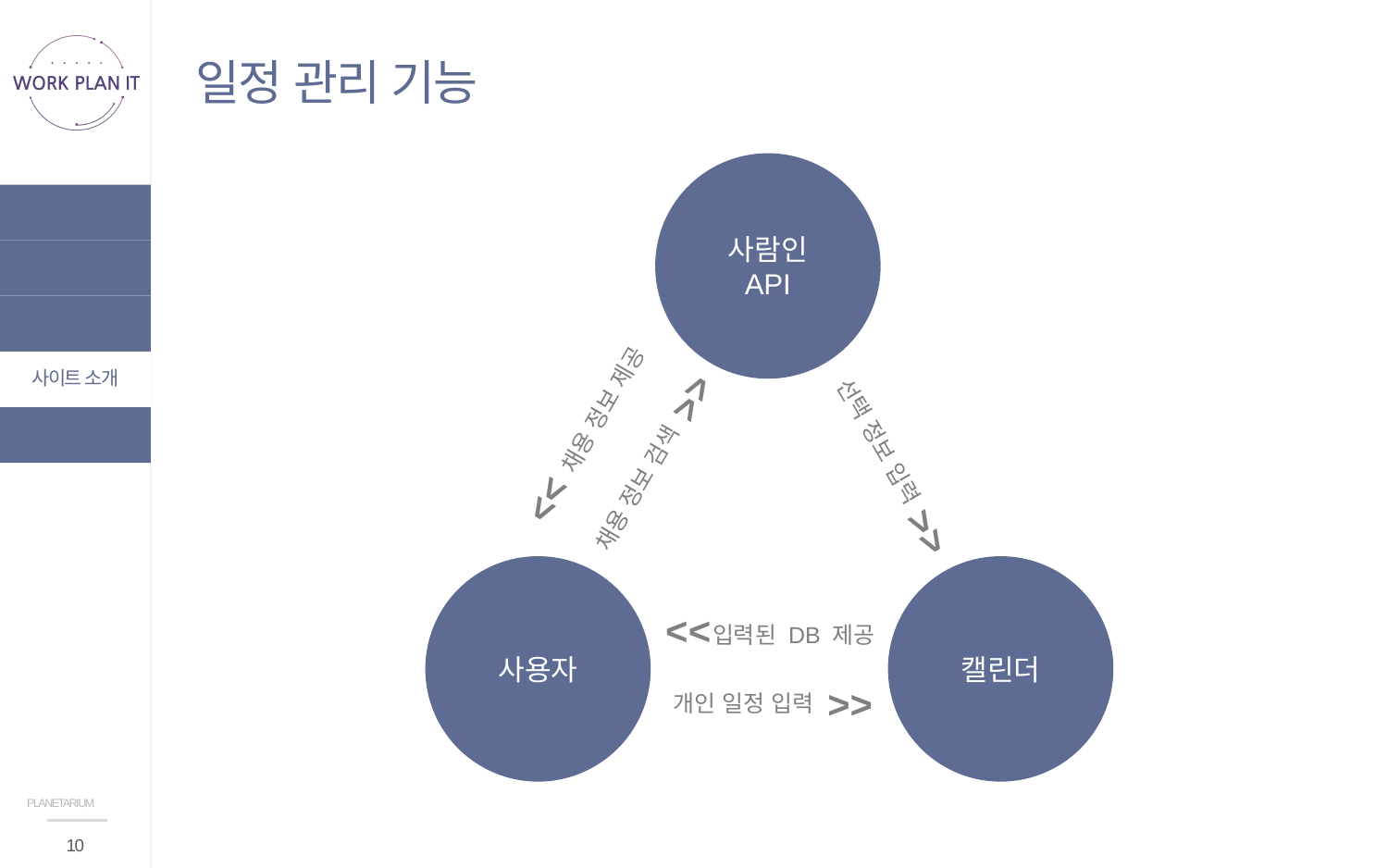

일정 관리 기능
사람인 API
>>
채용 정보 제공
>>
채용 정보 검색
선택 정보 입력
>>
사용자
캘린더
>>
입력된 DB 제공
>>
개인 일정 입력
팀 소개
기획 의도
사용 도구
사이트 소개
기대 효과
PLANETARIUM
10